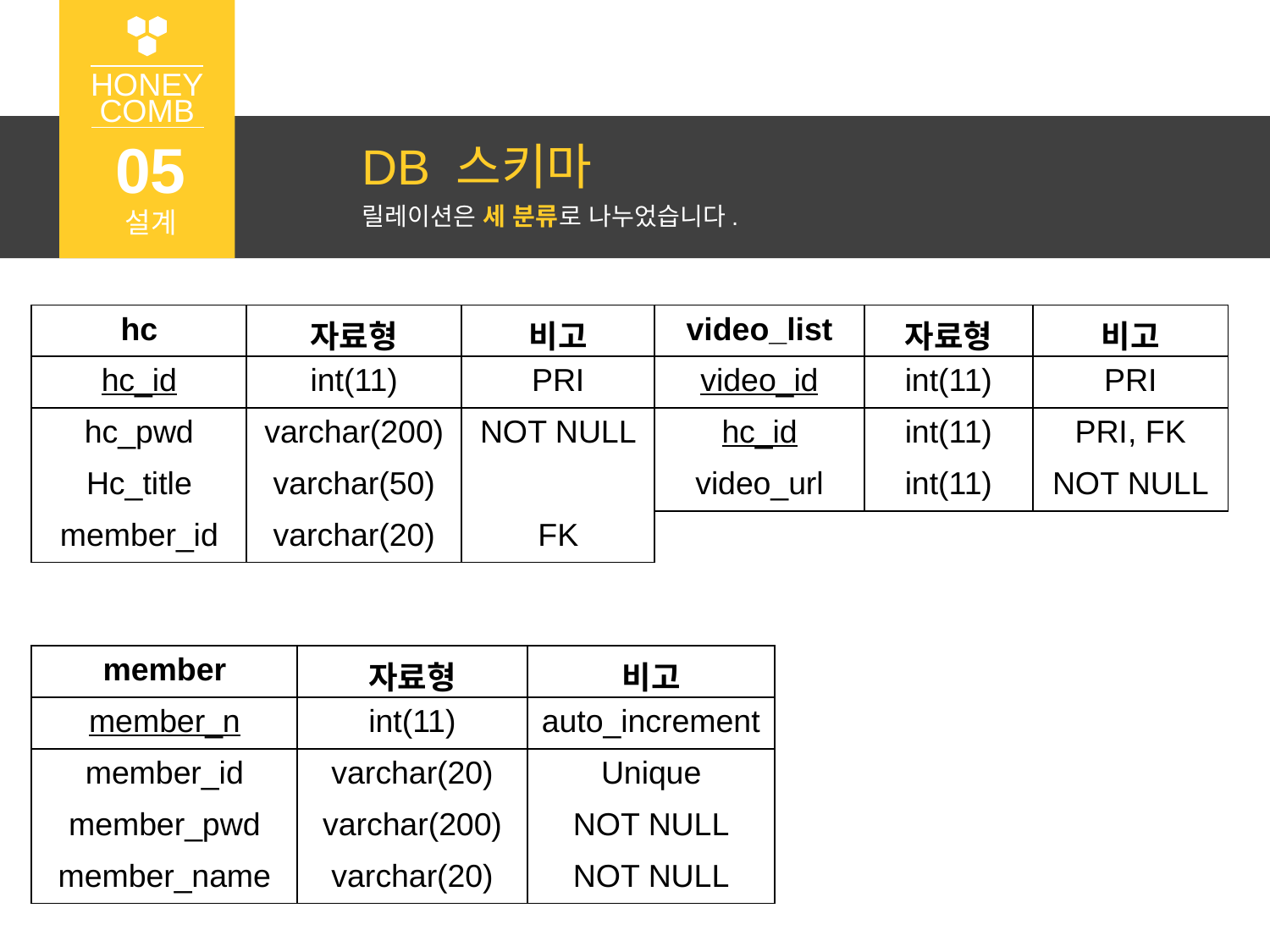

05
DB 스키마
릴레이션은 세 분류로 나누었습니다.
설계
| hc | 자료형 | 비고 |
| --- | --- | --- |
| hc\_id | int(11) | PRI |
| hc\_pwd | varchar(200) | NOT NULL |
| Hc\_title | varchar(50) |  |
| member\_id | varchar(20) | FK |
| video\_list | 자료형 | 비고 |
| --- | --- | --- |
| video\_id | int(11) | PRI |
| hc\_id | int(11) | PRI, FK |
| video\_url | int(11) | NOT NULL |
| member | 자료형 | 비고 |
| --- | --- | --- |
| member\_n | int(11) | auto\_increment |
| member\_id | varchar(20) | Unique |
| member\_pwd | varchar(200) | NOT NULL |
| member\_name | varchar(20) | NOT NULL |